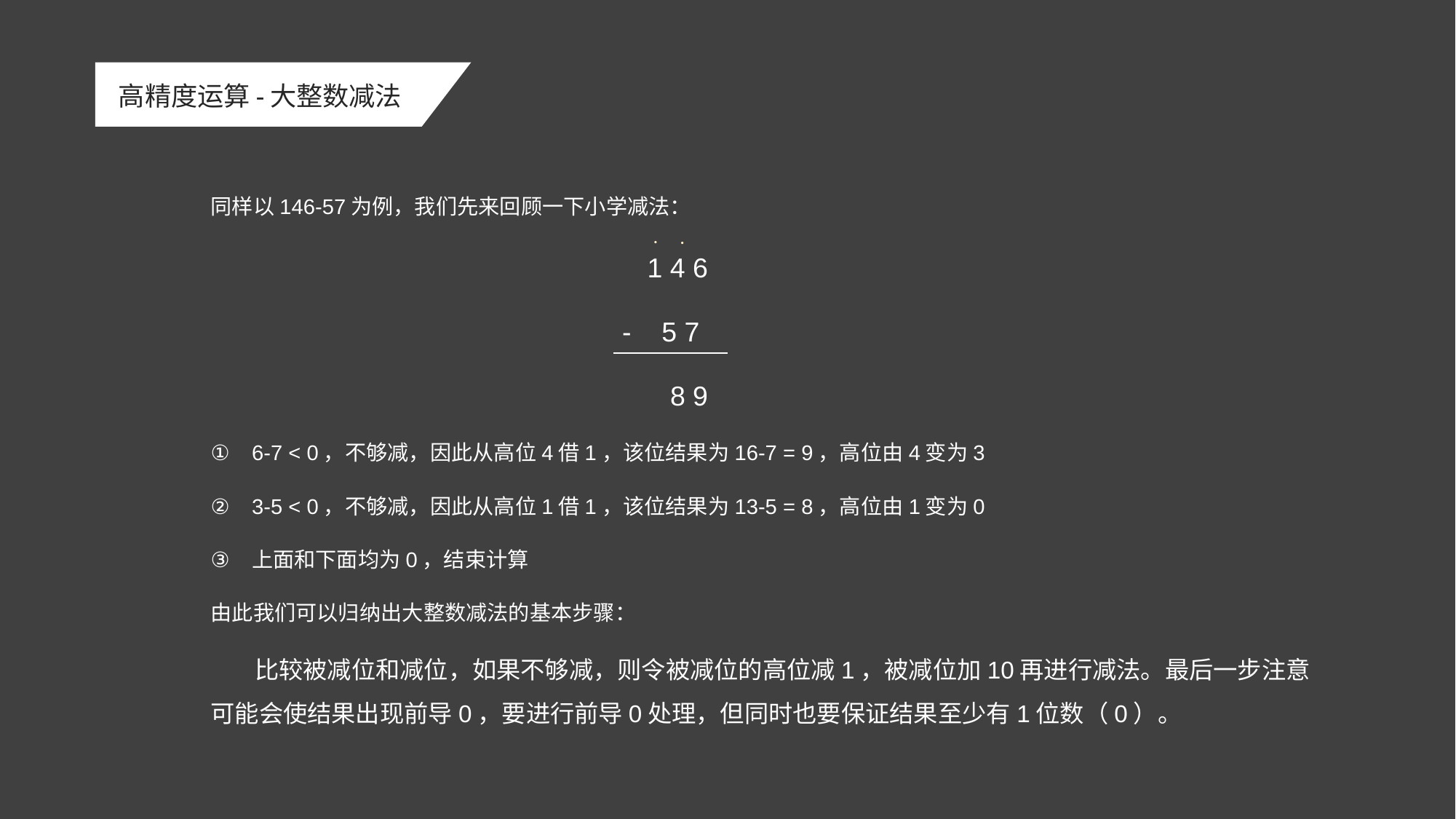

# 高精度运算-大整数减法

同样以146-57为例，我们先来回顾一下小学减法：
				1 4 6
		       	           -    5 7
				   8 9
6-7 < 0，不够减，因此从高位4借1，该位结果为16-7 = 9，高位由4变为3
3-5 < 0，不够减，因此从高位1借1，该位结果为13-5 = 8，高位由1变为0
上面和下面均为0，结束计算
由此我们可以归纳出大整数减法的基本步骤：
       比较被减位和减位，如果不够减，则令被减位的高位减1，被减位加10再进行减法。最后一步注意可能会使结果出现前导0，要进行前导0处理，但同时也要保证结果至少有1位数（0）。
·
·